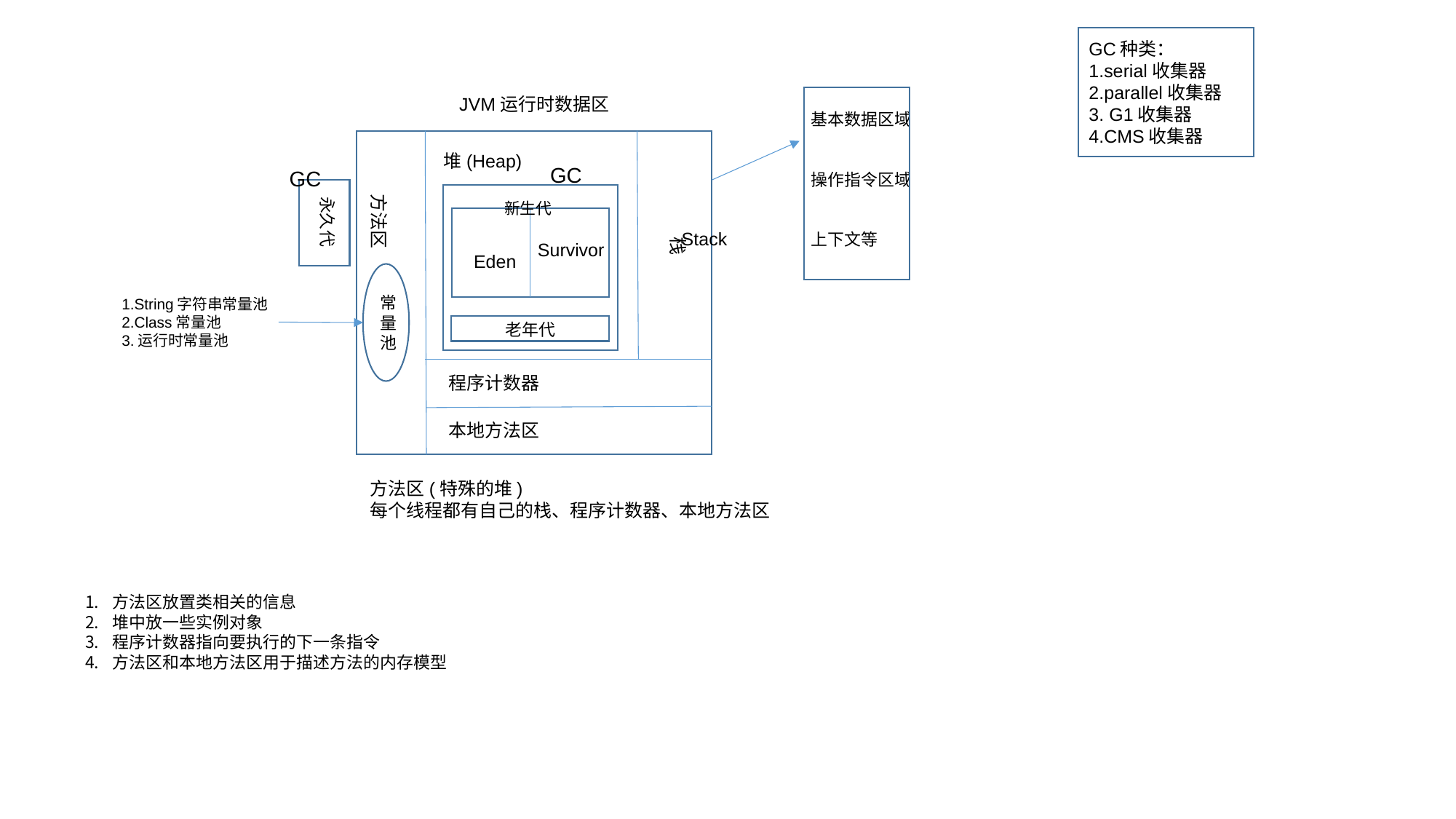

GC种类：
1.serial收集器
2.parallel收集器
3. G1收集器
4.CMS收集器
JVM运行时数据区

基本数据区域

操作指令区域

上下文等

堆(Heap)
GC
GC

方法区

永久代
新生代

Stack
栈
Survivor
Eden
常量池
1.String字符串常量池
2.Class常量池
3.运行时常量池
老年代

程序计数器
本地方法区
方法区(特殊的堆)
每个线程都有自己的栈、程序计数器、本地方法区
方法区放置类相关的信息
堆中放一些实例对象
程序计数器指向要执行的下一条指令
方法区和本地方法区用于描述方法的内存模型